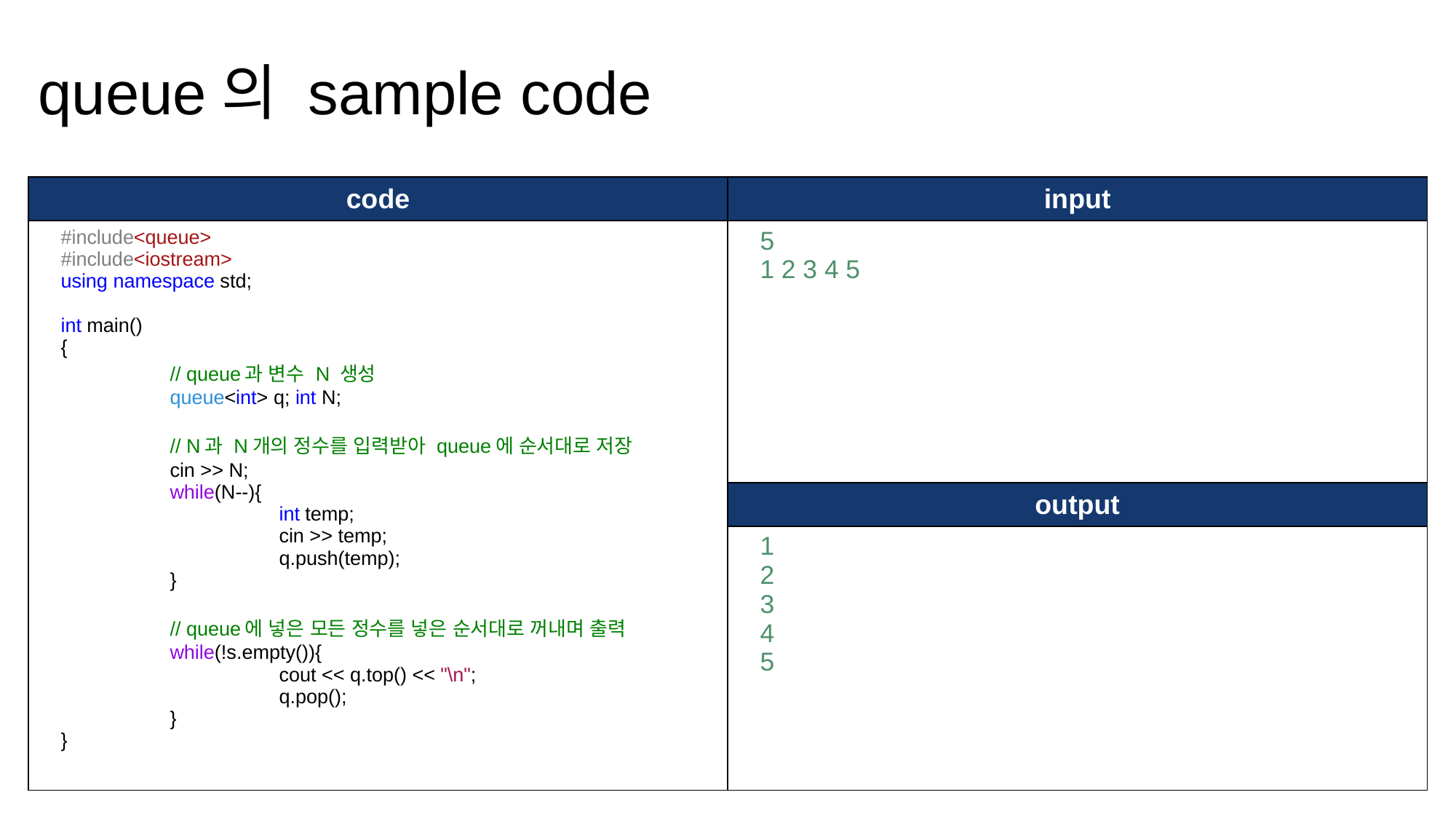

queue의 sample code
| code | input |
| --- | --- |
| #include<queue> #include<iostream> using namespace std; int main() { // queue과 변수 N 생성 queue<int> q; int N; // N과 N개의 정수를 입력받아 queue에 순서대로 저장 cin >> N; while(N--){ int temp; cin >> temp; q.push(temp); } // queue에 넣은 모든 정수를 넣은 순서대로 꺼내며 출력 while(!s.empty()){ cout << q.top() << "\n"; q.pop(); } } | 5 1 2 3 4 5 |
|  | output |
|  | 1 2 3 4 5 |